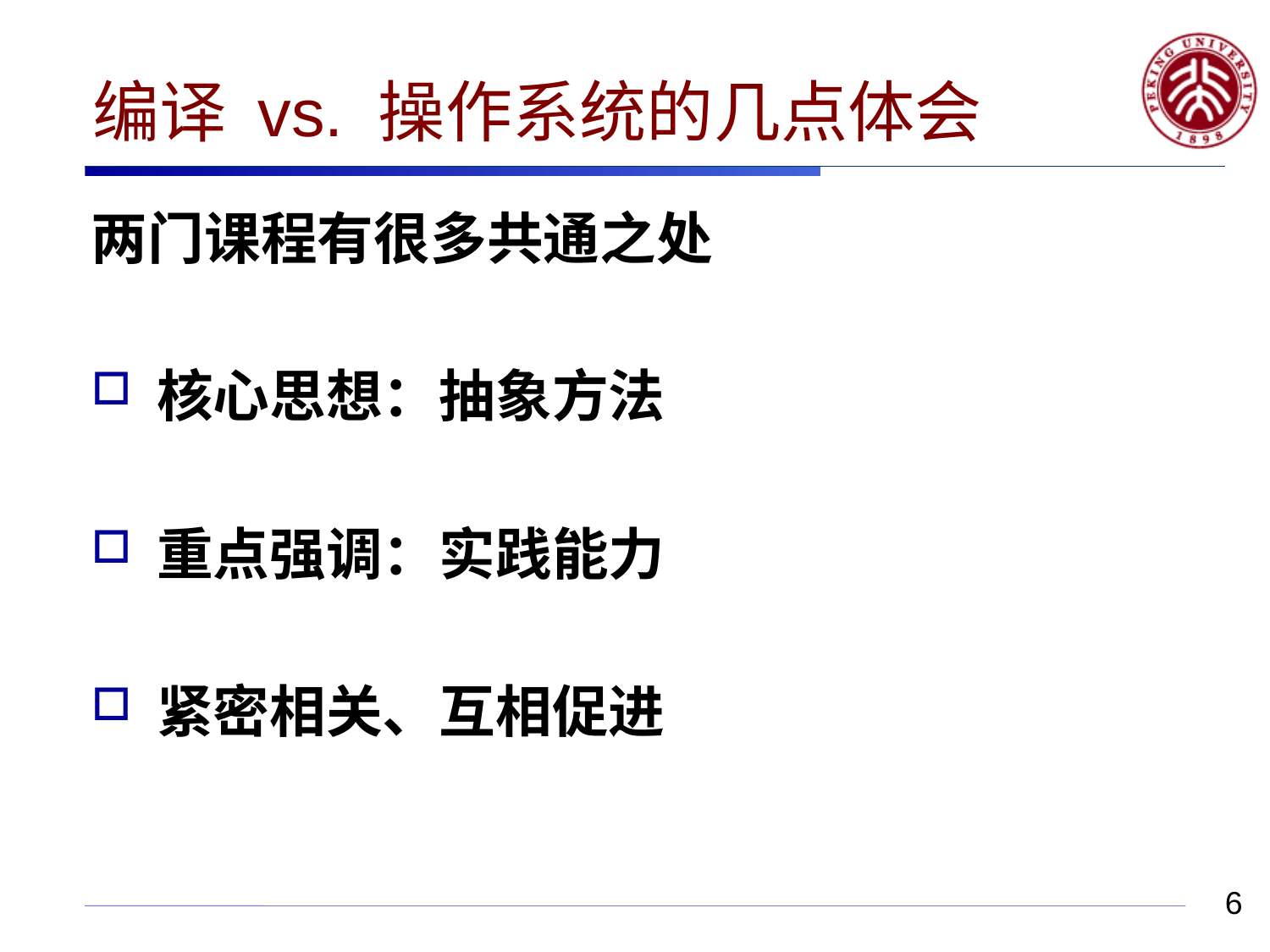

# 编译 vs. 操作系统的几点体会
两门课程有很多共通之处

核心思想：抽象方法

重点强调：实践能力

紧密相关、互相促进